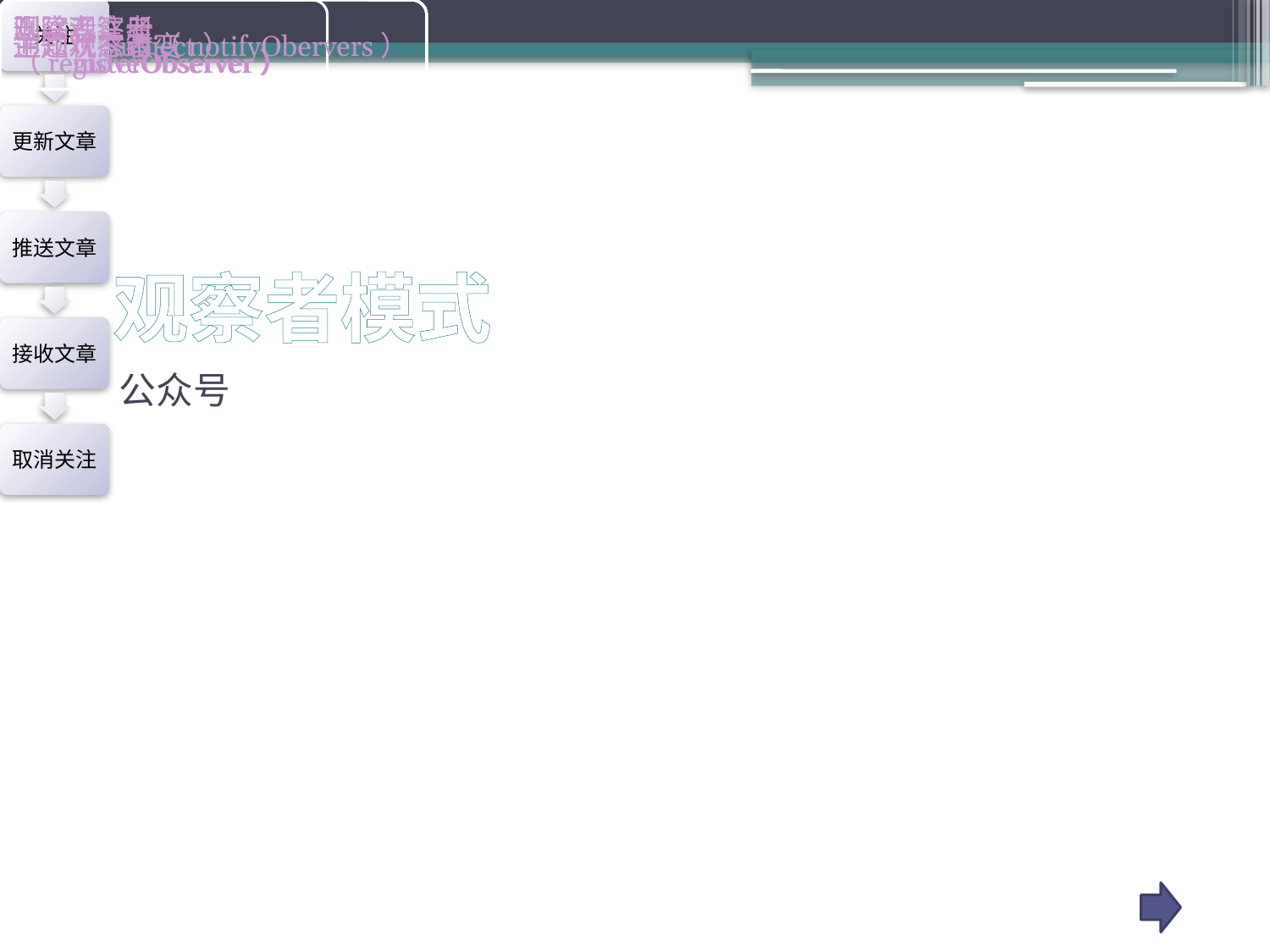

# 观察者模式
主题（Subject）
公众号
关注
更新文章
推送文章
接收文章
取消关注
观察者注册（registerObserver）
主题状态改变
通知观察者（notifyObervers）
删除观察者（removeObserver）